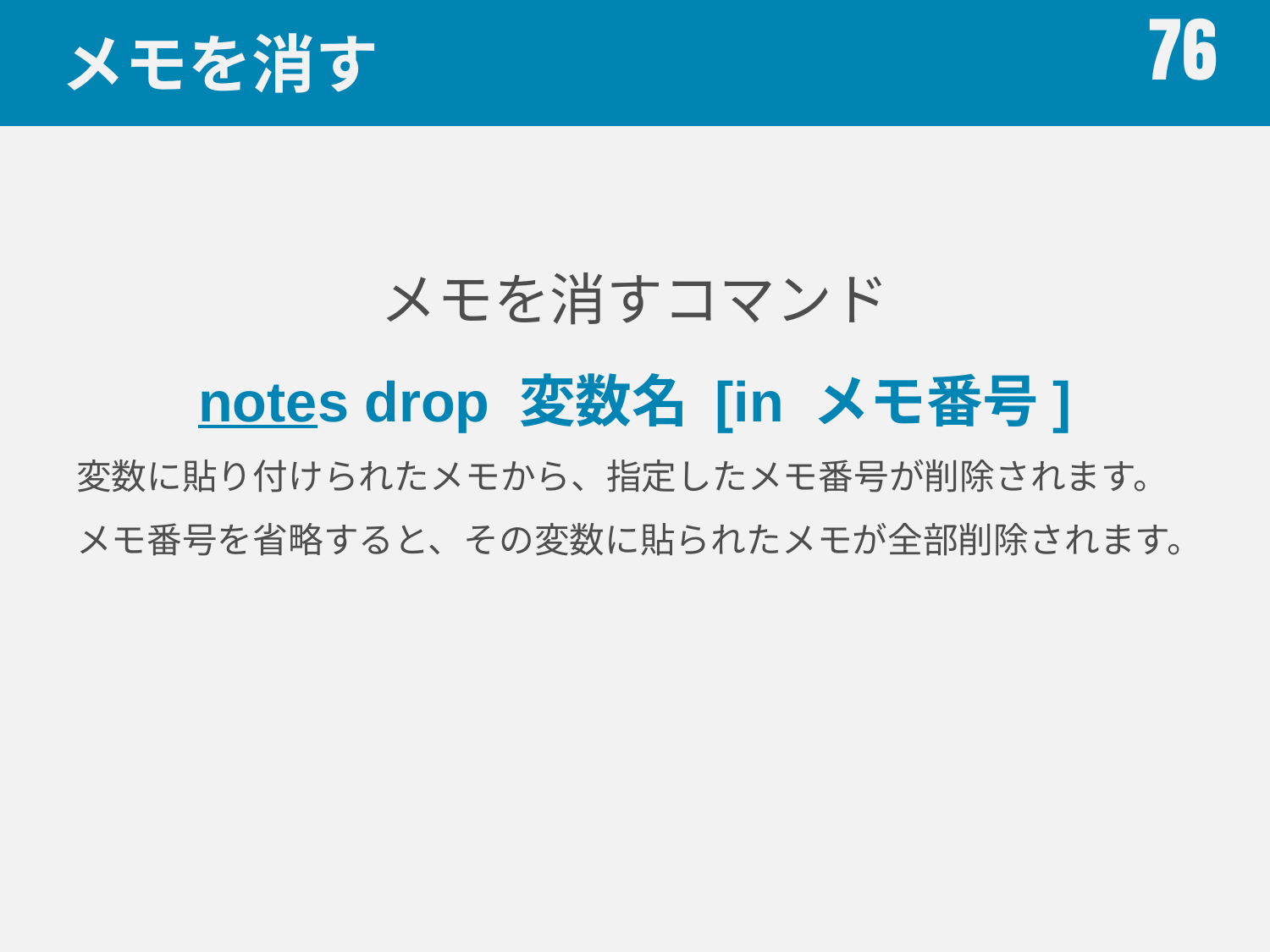

# メモを消す
 76

メモを消すコマンド
notes drop 変数名 [in メモ番号]
変数に貼り付けられたメモから、指定したメモ番号が削除されます。
メモ番号を省略すると、その変数に貼られたメモが全部削除されます。